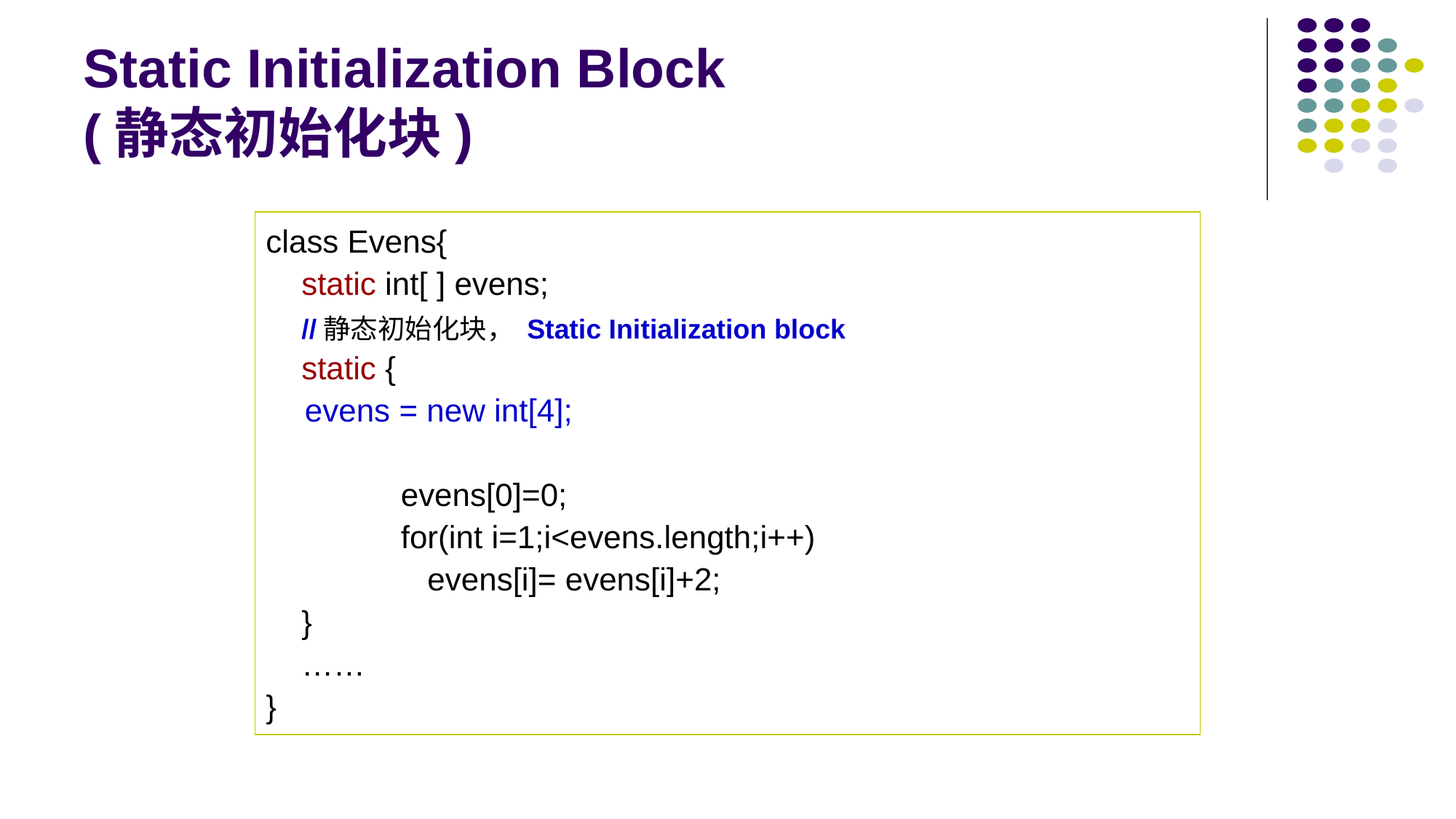

# Static Initialization Block (静态初始化块)
class Evens{
    static int[ ] evens;

    static {
		evens = new int[4];

        	evens[0]=0;
        	for(int i=1;i<evens.length;i++)
          	   evens[i]= evens[i]+2;
    }
    ……
}
 //静态初始化块， Static Initialization block
84